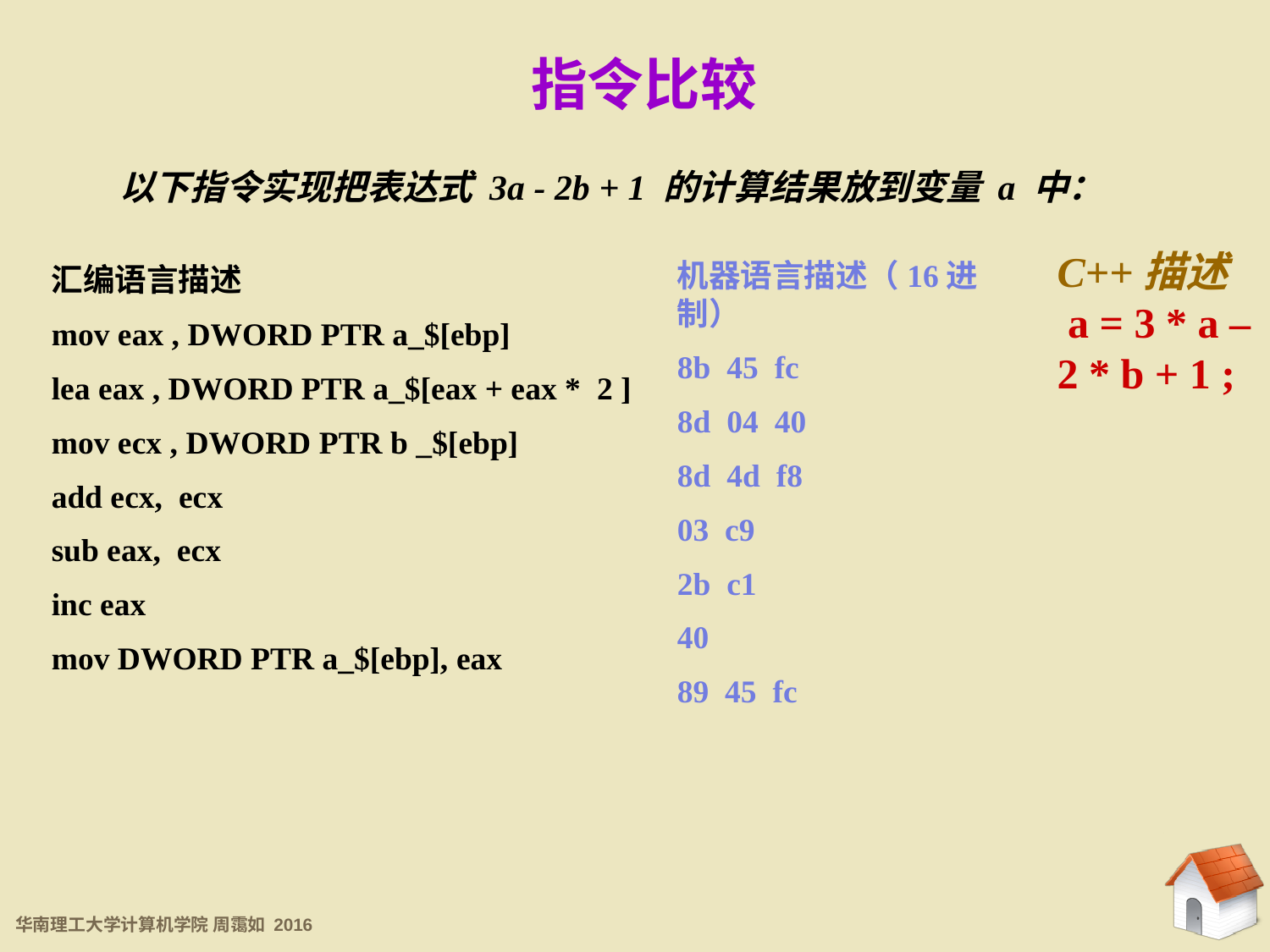

指令比较
以下指令实现把表达式 3a - 2b + 1 的计算结果放到变量 a 中：
C++描述
 a = 3 * a –
2 * b + 1 ;
机器语言描述（16进制）
8b  45  fc
8d  04  40
8d  4d  f8
03  c9
2b  c1
40
89  45  fc
汇编语言描述
mov eax , DWORD PTR a_$[ebp]
lea eax , DWORD PTR a_$[eax + eax *  2 ]
mov ecx , DWORD PTR b _$[ebp]
add ecx,  ecx
sub eax,  ecx
inc eax
mov DWORD PTR a_$[ebp], eax